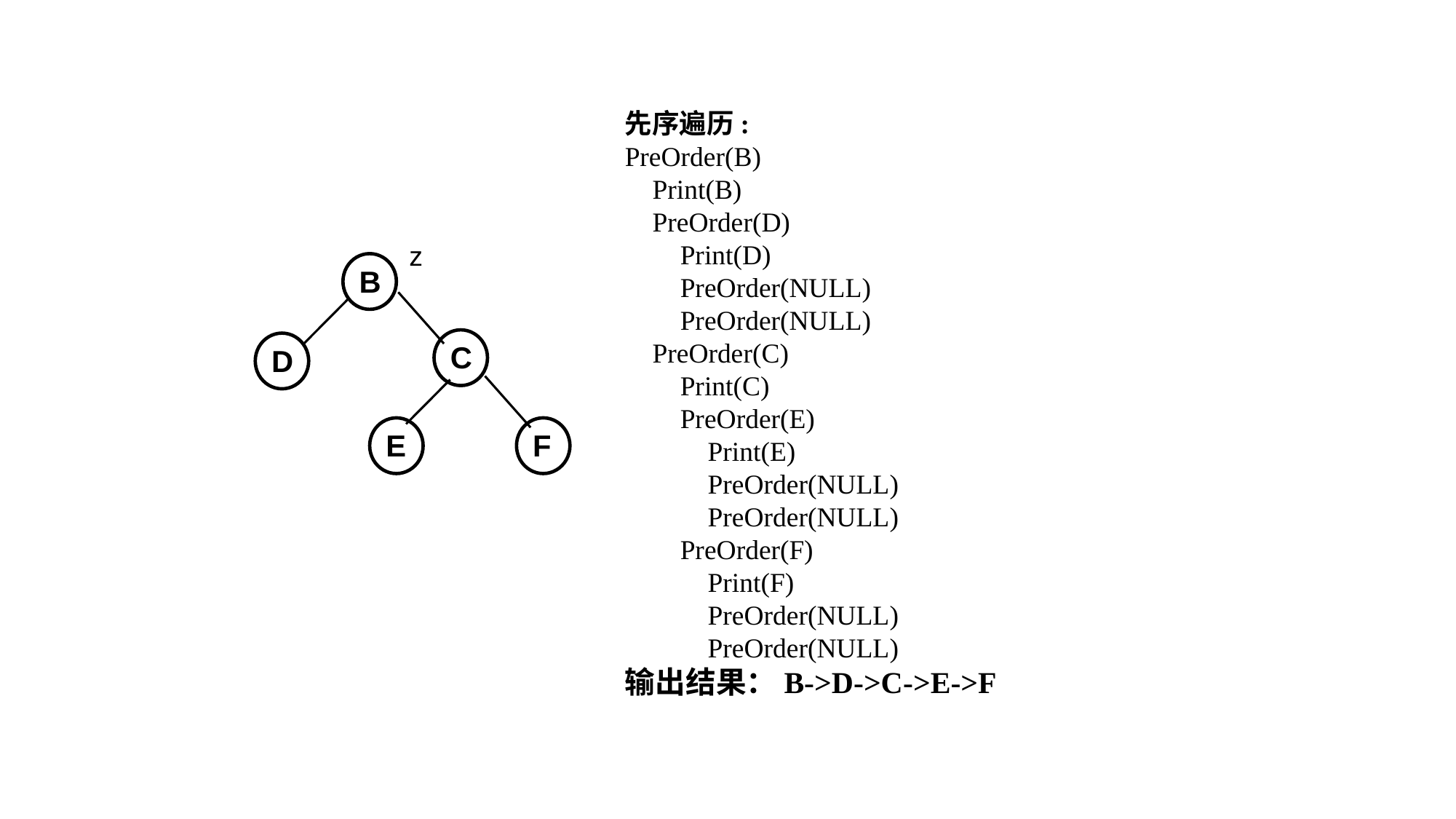

先序遍历:
PreOrder(B)
    Print(B)
    PreOrder(D)
        Print(D)
        PreOrder(NULL)
        PreOrder(NULL)
    PreOrder(C)
        Print(C)
        PreOrder(E)
            Print(E)
            PreOrder(NULL)
            PreOrder(NULL)
        PreOrder(F)
            Print(F)
            PreOrder(NULL)
            PreOrder(NULL)
输出结果：B->D->C->E->F
z

B

C

D

E

F